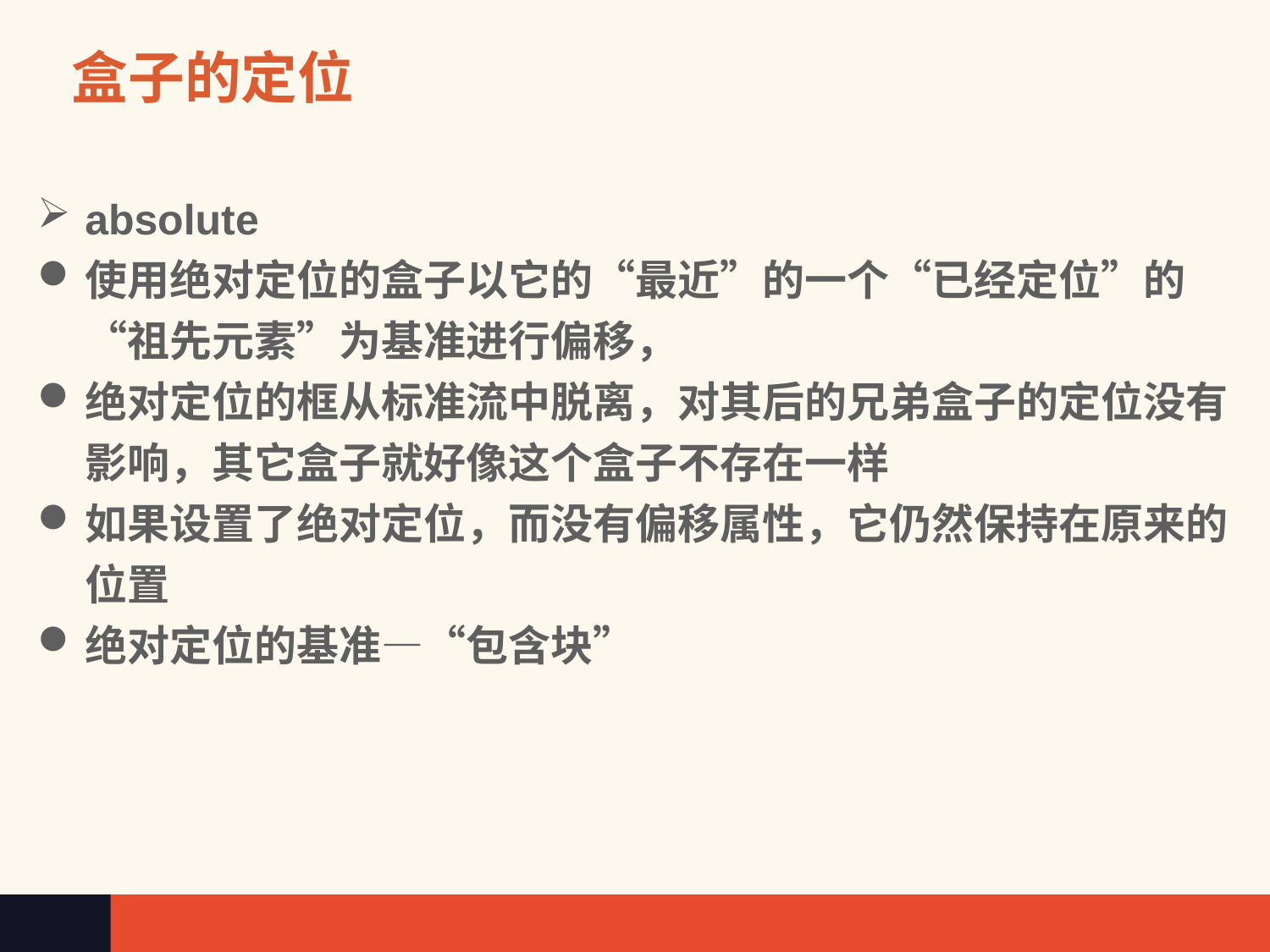

# 盒子的定位
absolute
使用绝对定位的盒子以它的“最近”的一个“已经定位”的“祖先元素”为基准进行偏移，
绝对定位的框从标准流中脱离，对其后的兄弟盒子的定位没有影响，其它盒子就好像这个盒子不存在一样
如果设置了绝对定位，而没有偏移属性，它仍然保持在原来的位置
绝对定位的基准—“包含块”